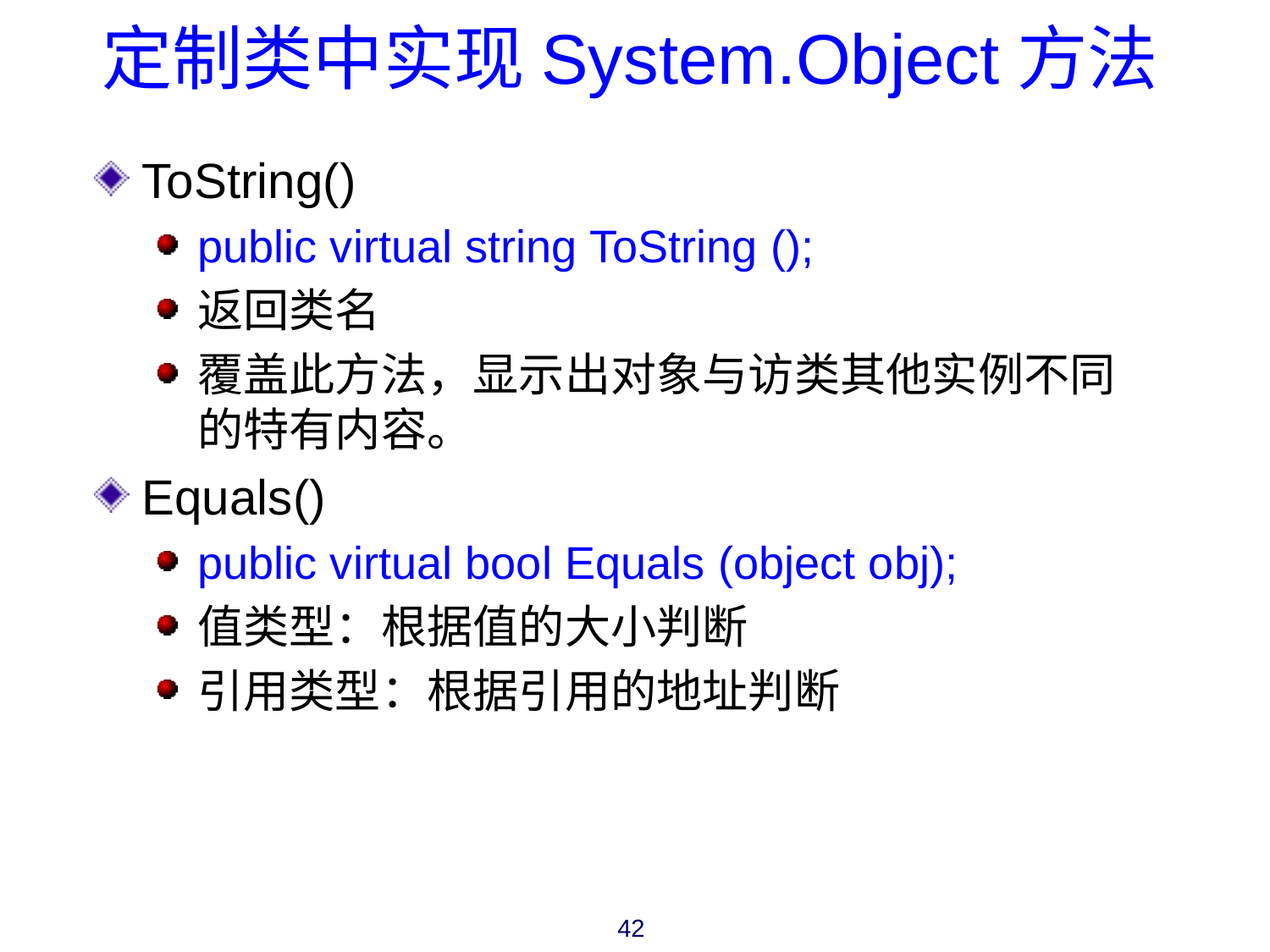

# 定制类中实现System.Object方法
ToString()
public virtual string ToString ();
返回类名
覆盖此方法，显示出对象与访类其他实例不同的特有内容。
Equals()
public virtual bool Equals (object obj);
值类型：根据值的大小判断
引用类型：根据引用的地址判断
42